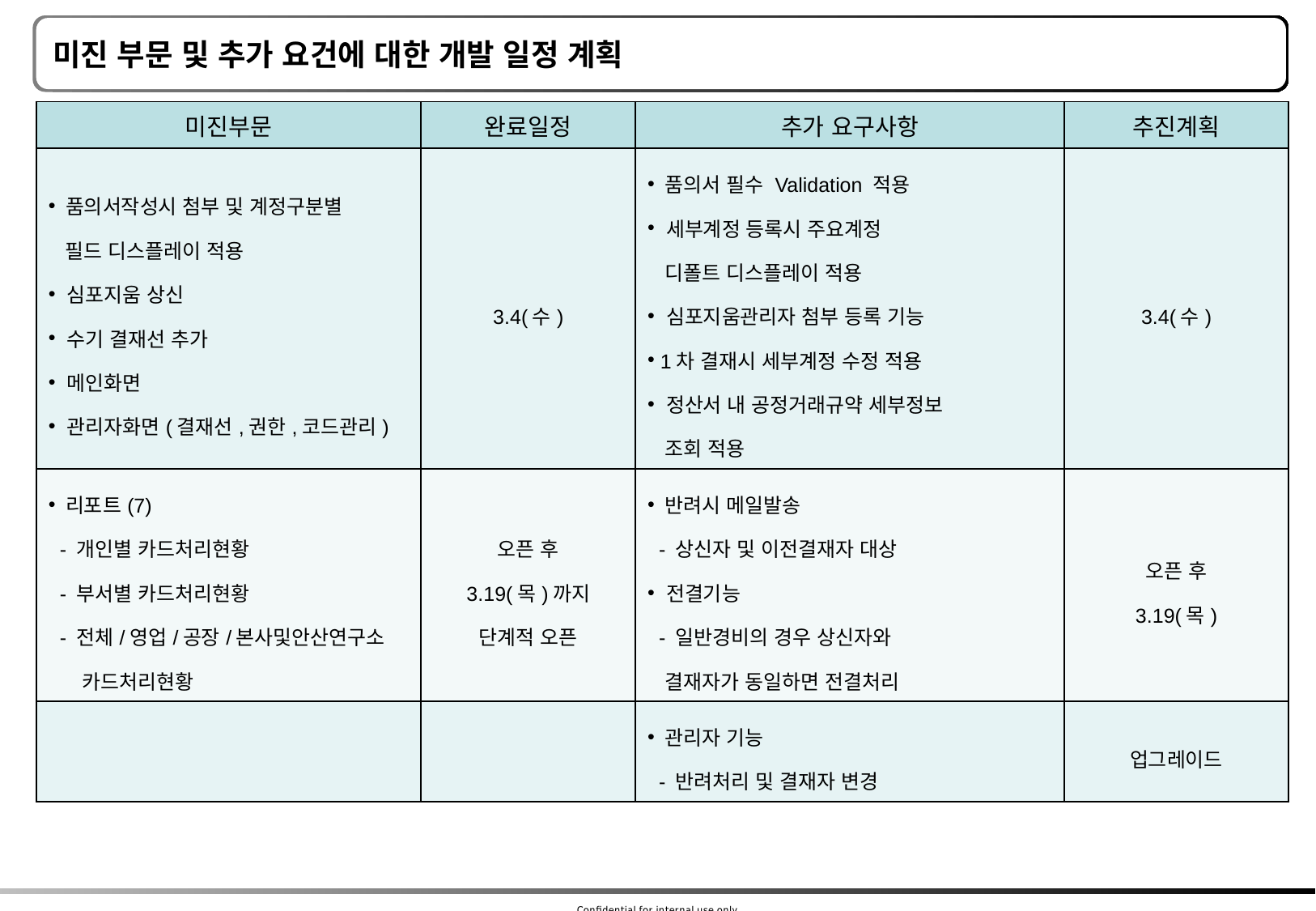

미진 부문 및 추가 요건에 대한 개발 일정 계획
| 미진부문 | 완료일정 | 추가 요구사항 | 추진계획 |
| --- | --- | --- | --- |
| 품의서작성시 첨부 및 계정구분별 필드 디스플레이 적용 심포지움 상신 수기 결재선 추가 메인화면 관리자화면(결재선,권한,코드관리) | 3.4(수) | 품의서 필수 Validation 적용 세부계정 등록시 주요계정 디폴트 디스플레이 적용 심포지움관리자 첨부 등록 기능 1차 결재시 세부계정 수정 적용 정산서 내 공정거래규약 세부정보 조회 적용 | 3.4(수) |
| 리포트(7) - 개인별 카드처리현황 - 부서별 카드처리현황 - 전체/영업/공장/본사및안산연구소 카드처리현황 | 오픈 후 3.19(목)까지 단계적 오픈 | 반려시 메일발송 - 상신자 및 이전결재자 대상 전결기능 - 일반경비의 경우 상신자와 결재자가 동일하면 전결처리 | 오픈 후 3.19(목) |
|  |  | 관리자 기능 - 반려처리 및 결재자 변경 | 업그레이드 |